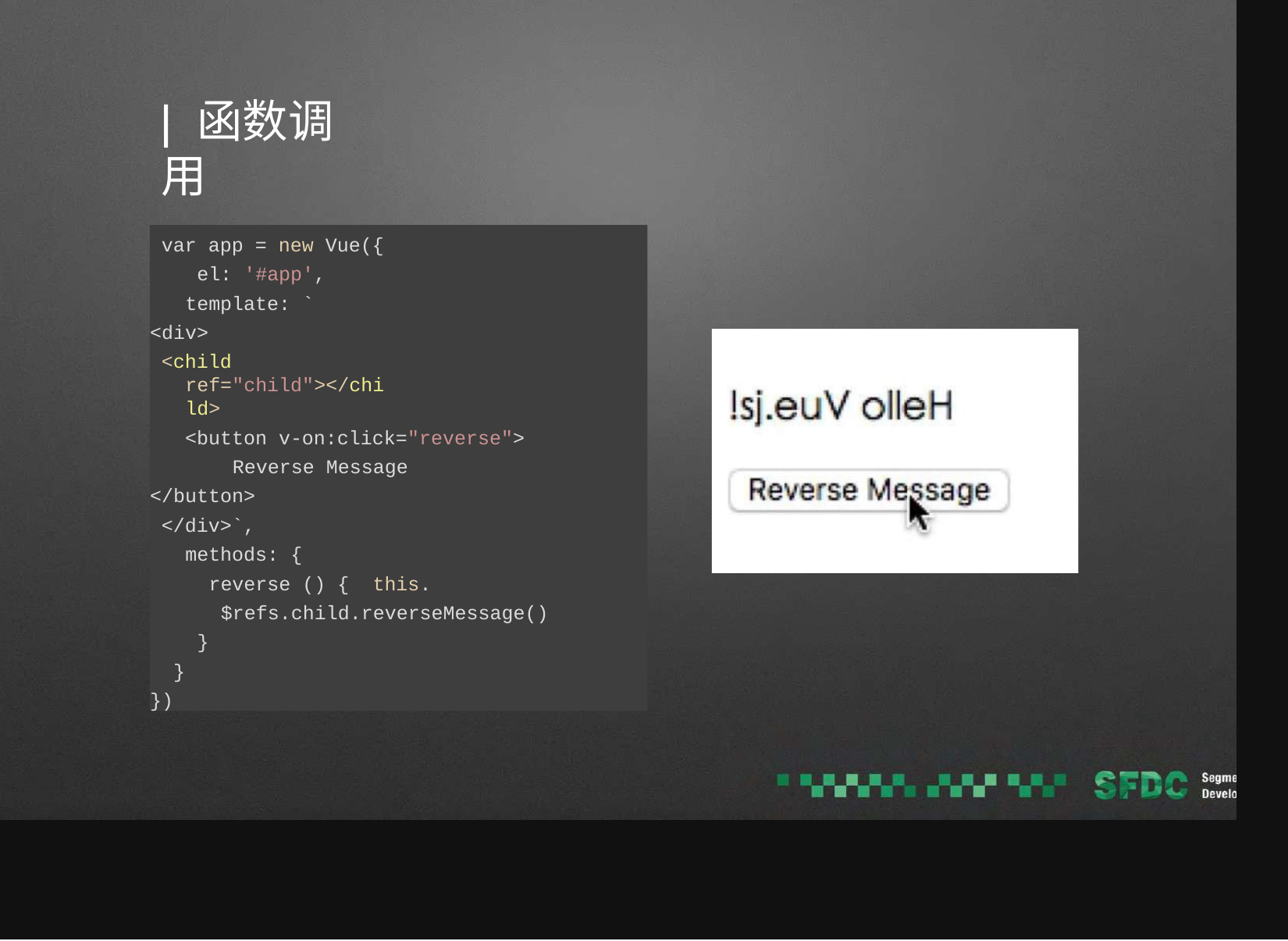

# | 函数调用
var app = new Vue({  el: '#app',  template: `
<div>
<child ref="child"></child>
<button v-on:click="reverse">  Reverse Message
</button>
</div>`,  methods: {
reverse () {  this.$refs.child.reverseMessage()
}
}
})